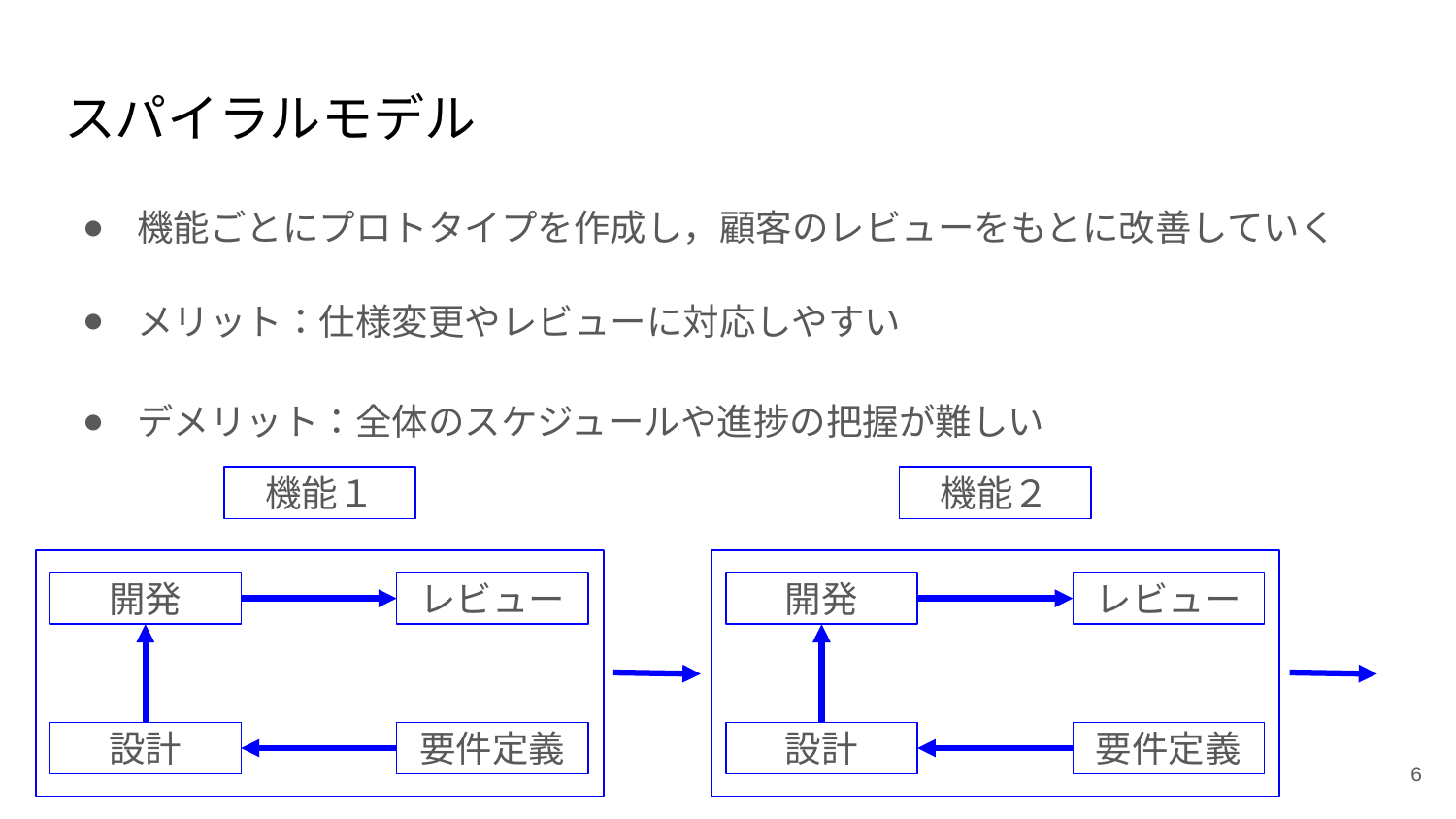

# スパイラルモデル
機能ごとにプロトタイプを作成し，顧客のレビューをもとに改善していく
メリット：仕様変更やレビューに対応しやすい
デメリット：全体のスケジュールや進捗の把握が難しい

機能１
機能２

レビュー
要件定義
設計
開発
レビュー
要件定義
設計
開発
6